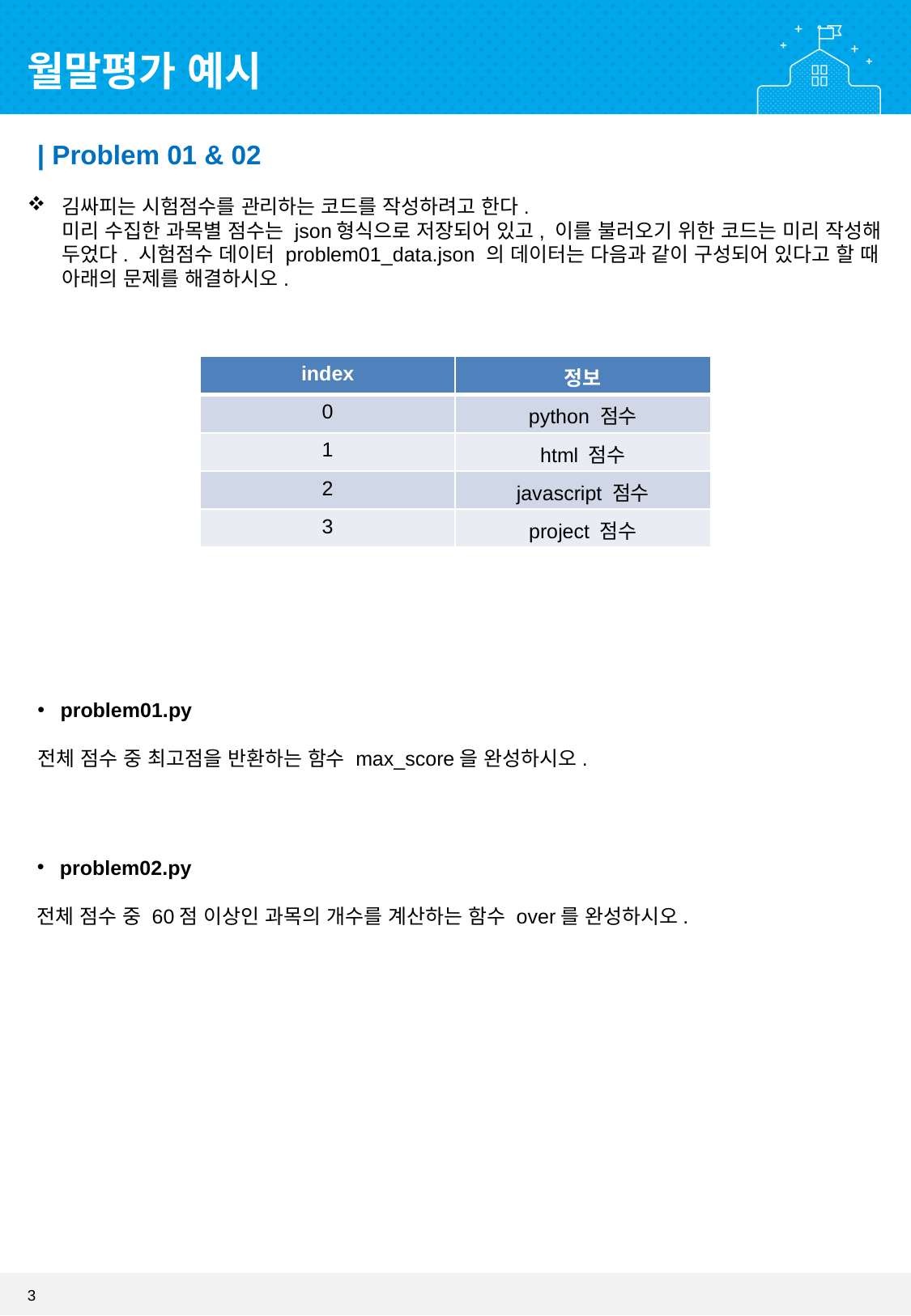

월말평가 예시
| Problem 01 & 02
김싸피는 시험점수를 관리하는 코드를 작성하려고 한다.
미리 수집한 과목별 점수는 json형식으로 저장되어 있고, 이를 불러오기 위한 코드는 미리 작성해 두었다. 시험점수 데이터 problem01_data.json 의 데이터는 다음과 같이 구성되어 있다고 할 때 아래의 문제를 해결하시오.
| index | 정보 |
| --- | --- |
| 0 | python 점수 |
| 1 | html 점수 |
| 2 | javascript 점수 |
| 3 | project 점수 |
problem01.py

전체 점수 중 최고점을 반환하는 함수 max_score을 완성하시오.
problem02.py

전체 점수 중 60점 이상인 과목의 개수를 계산하는 함수 over를 완성하시오.